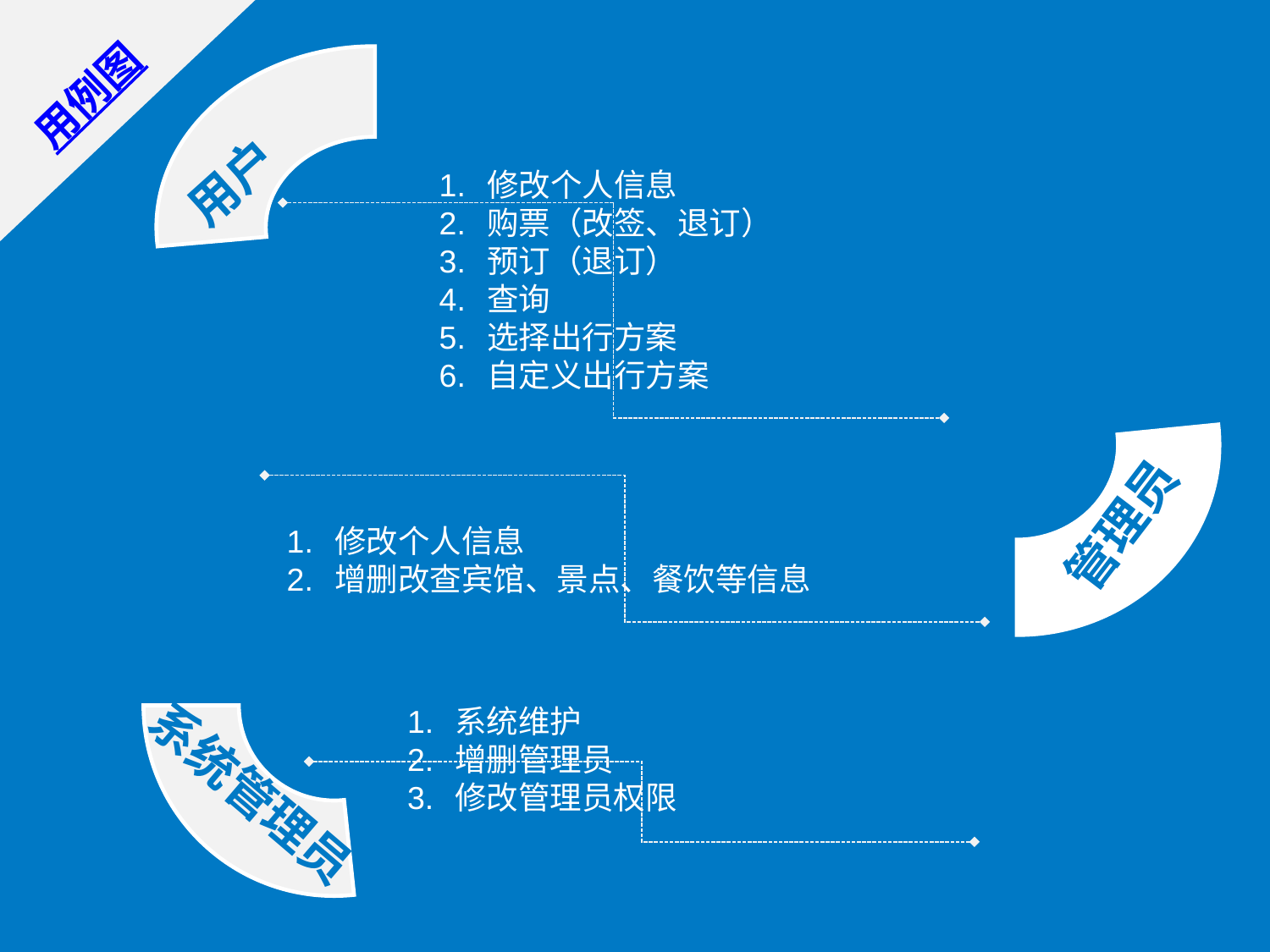

用例图
用户
修改个人信息
购票（改签、退订）
预订（退订）
查询
选择出行方案
自定义出行方案

管理员
修改个人信息
增删改查宾馆、景点、餐饮等信息

系统管理员
系统维护
增删管理员
修改管理员权限